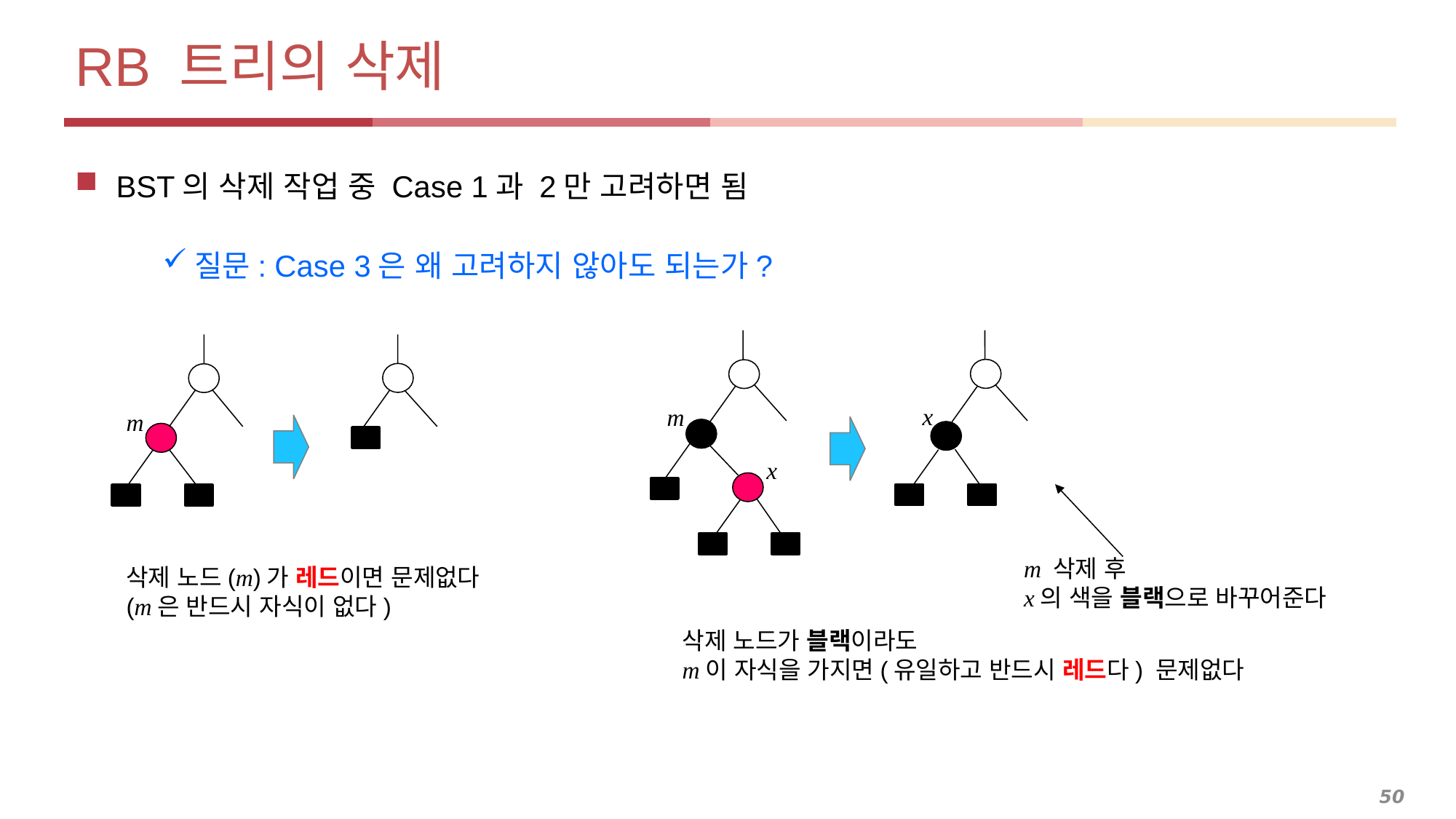

# RB 트리의 삭제
BST의 삭제 작업 중 Case 1과 2만 고려하면 됨
질문: Case 3은 왜 고려하지 않아도 되는가?

x
m
m

x

m 삭제 후
x의 색을 블랙으로 바꾸어준다
삭제 노드(m)가 레드이면 문제없다
(m은 반드시 자식이 없다)
삭제 노드가 블랙이라도
m이 자식을 가지면(유일하고 반드시 레드다) 문제없다